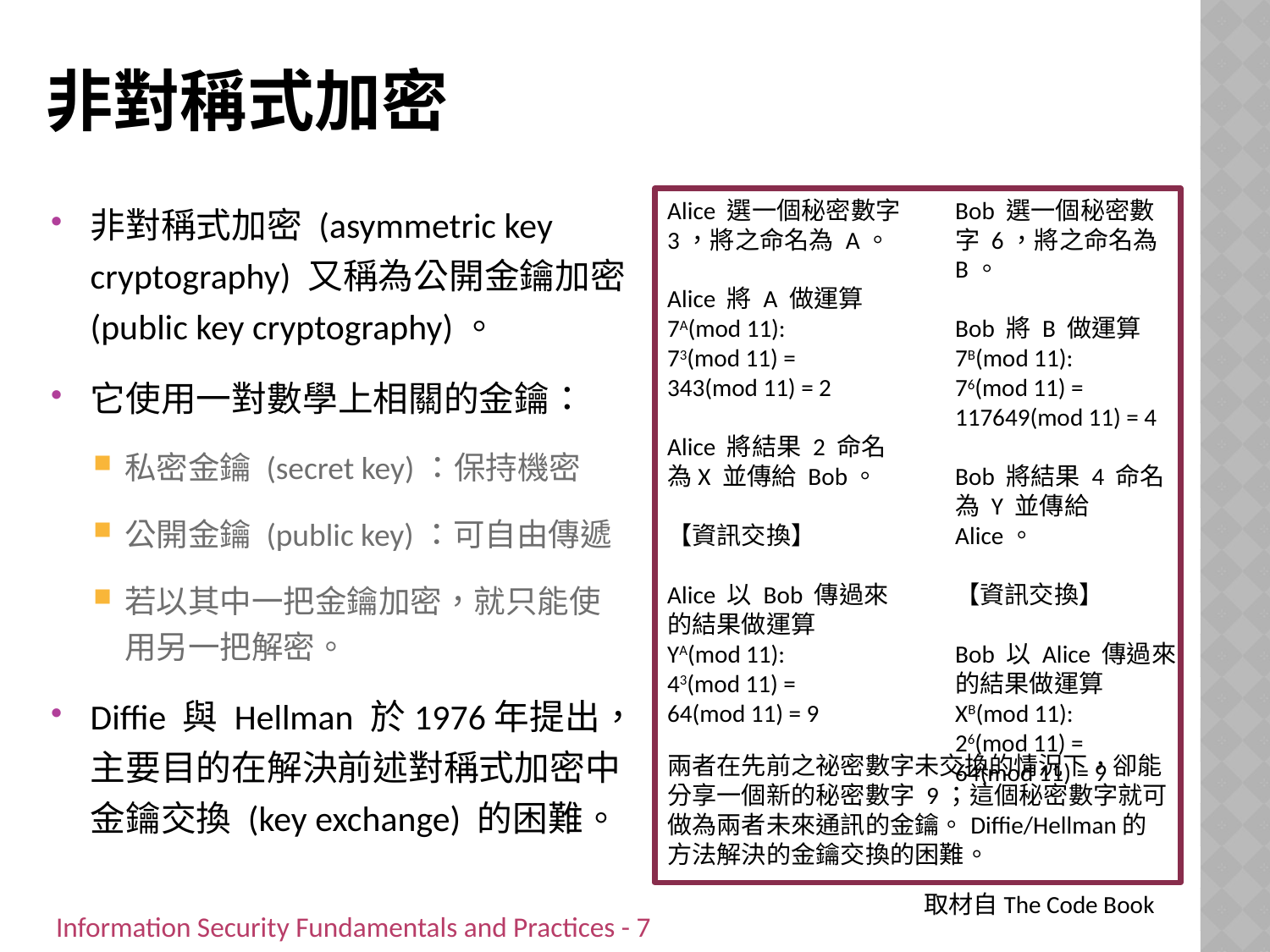

# 非對稱式加密
非對稱式加密 (asymmetric key cryptography) 又稱為公開金鑰加密 (public key cryptography)。
它使用一對數學上相關的金鑰：
私密金鑰 (secret key)：保持機密
公開金鑰 (public key)：可自由傳遞
若以其中一把金鑰加密，就只能使用另一把解密。
Diffie 與 Hellman 於1976年提出，主要目的在解決前述對稱式加密中金鑰交換 (key exchange) 的困難。
Alice 選一個秘密數字 3，將之命名為 A。

Alice 將 A 做運算7A(mod 11):
73(mod 11) =
343(mod 11) = 2

Alice 將結果 2 命名為X 並傳給 Bob。

【資訊交換】

Alice 以 Bob 傳過來的結果做運算
YA(mod 11):
43(mod 11) =
64(mod 11) = 9

Bob 選一個秘密數字 6，將之命名為 B。

Bob 將 B 做運算7B(mod 11):
76(mod 11) =
117649(mod 11) = 4

Bob 將結果 4 命名為 Y 並傳給 Alice。

【資訊交換】

Bob 以 Alice 傳過來的結果做運算
XB(mod 11):
26(mod 11) =
64(mod 11) = 9
兩者在先前之祕密數字未交換的情況下，卻能分享一個新的秘密數字 9；這個秘密數字就可做為兩者未來通訊的金鑰。Diffie/Hellman的方法解決的金鑰交換的困難。
取材自The Code Book